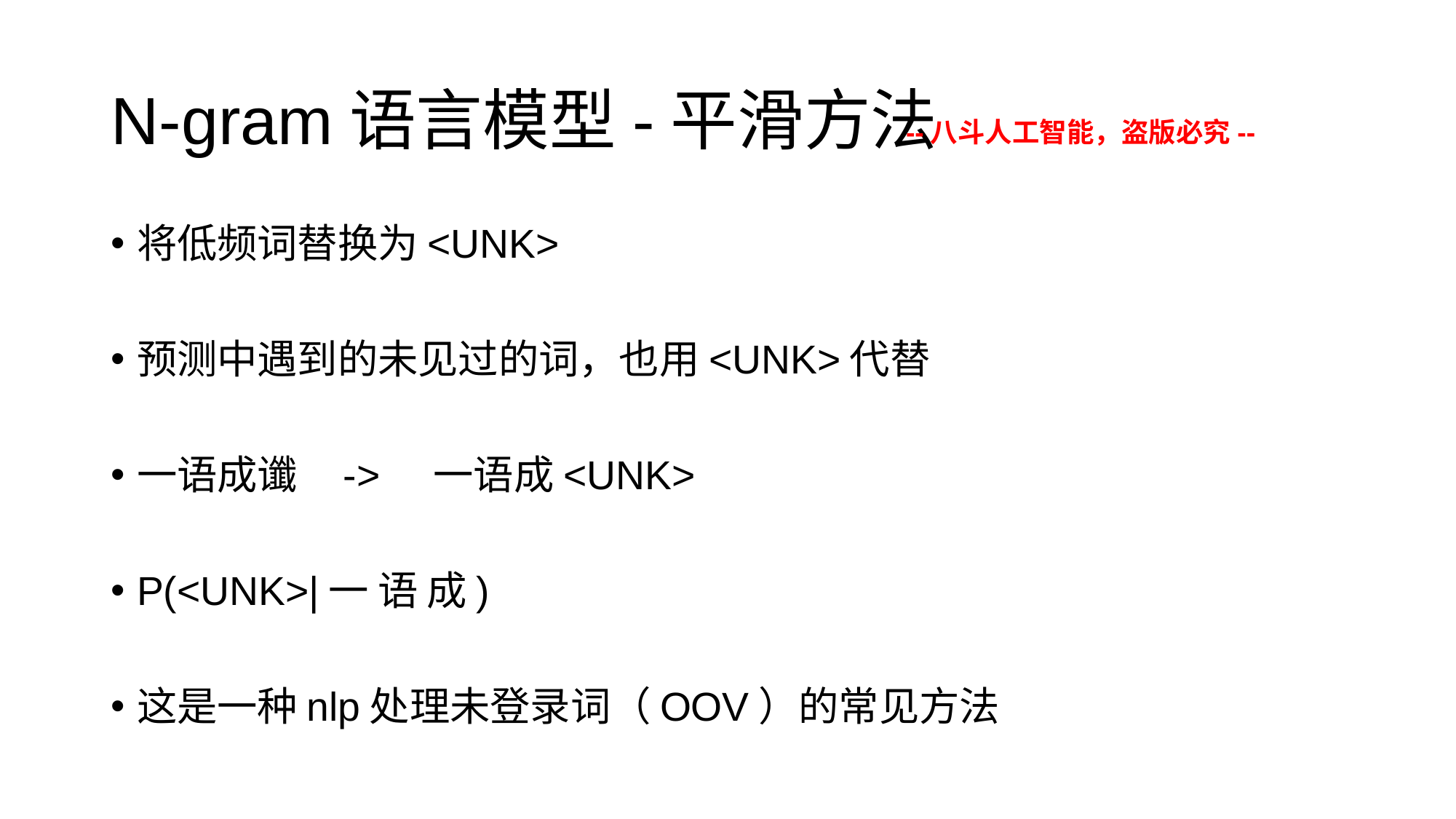

# N-gram语言模型-平滑方法
--八斗人工智能，盗版必究--
将低频词替换为<UNK>

预测中遇到的未见过的词，也用<UNK>代替

一语成谶    ->    一语成<UNK>

P(<UNK>|一 语 成)

这是一种nlp处理未登录词（OOV）的常见方法